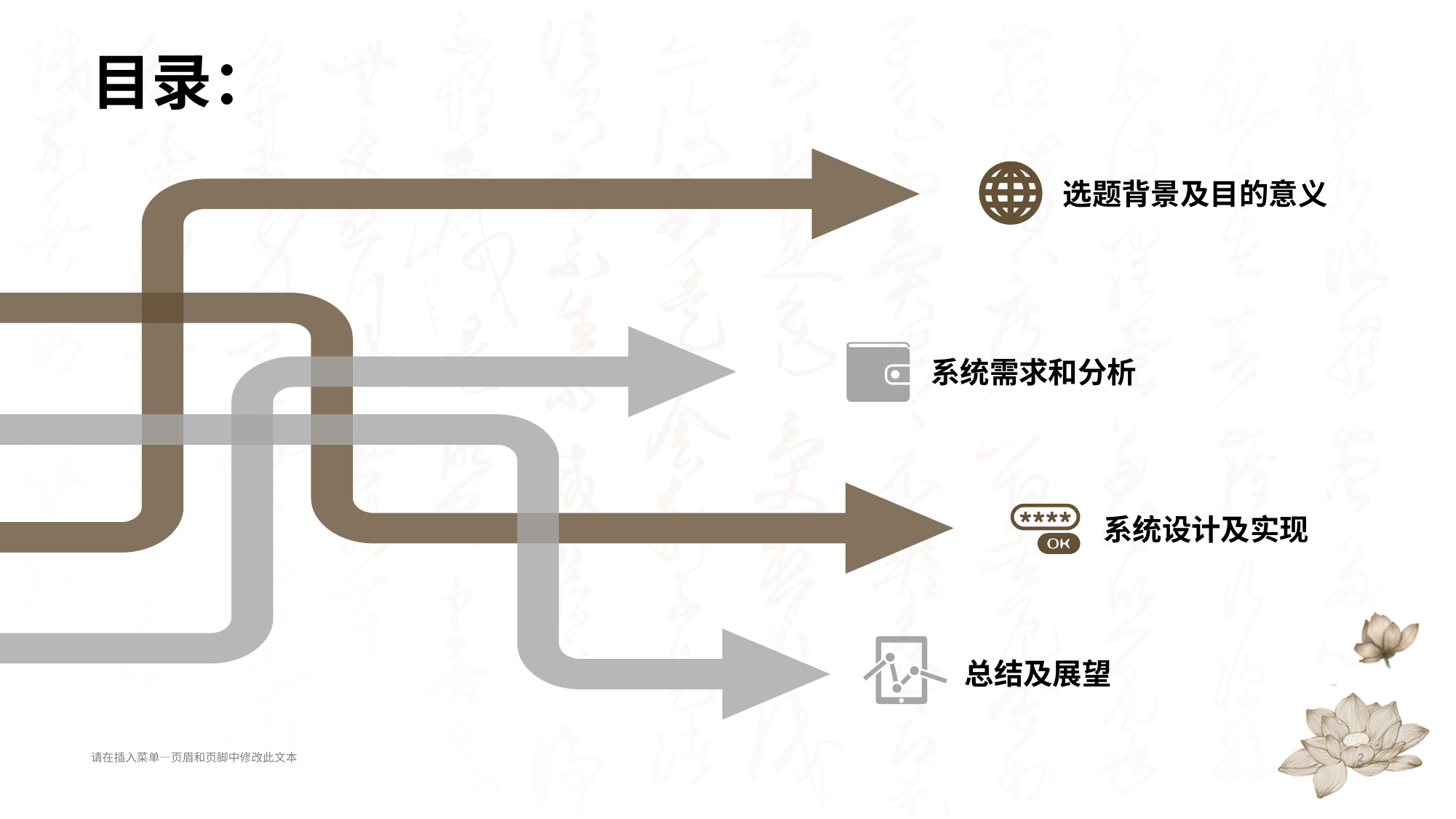

# 目录：

选题背景及目的意义

系统需求和分析
系统设计及实现
总结及展望
请在插入菜单—页眉和页脚中修改此文本
2